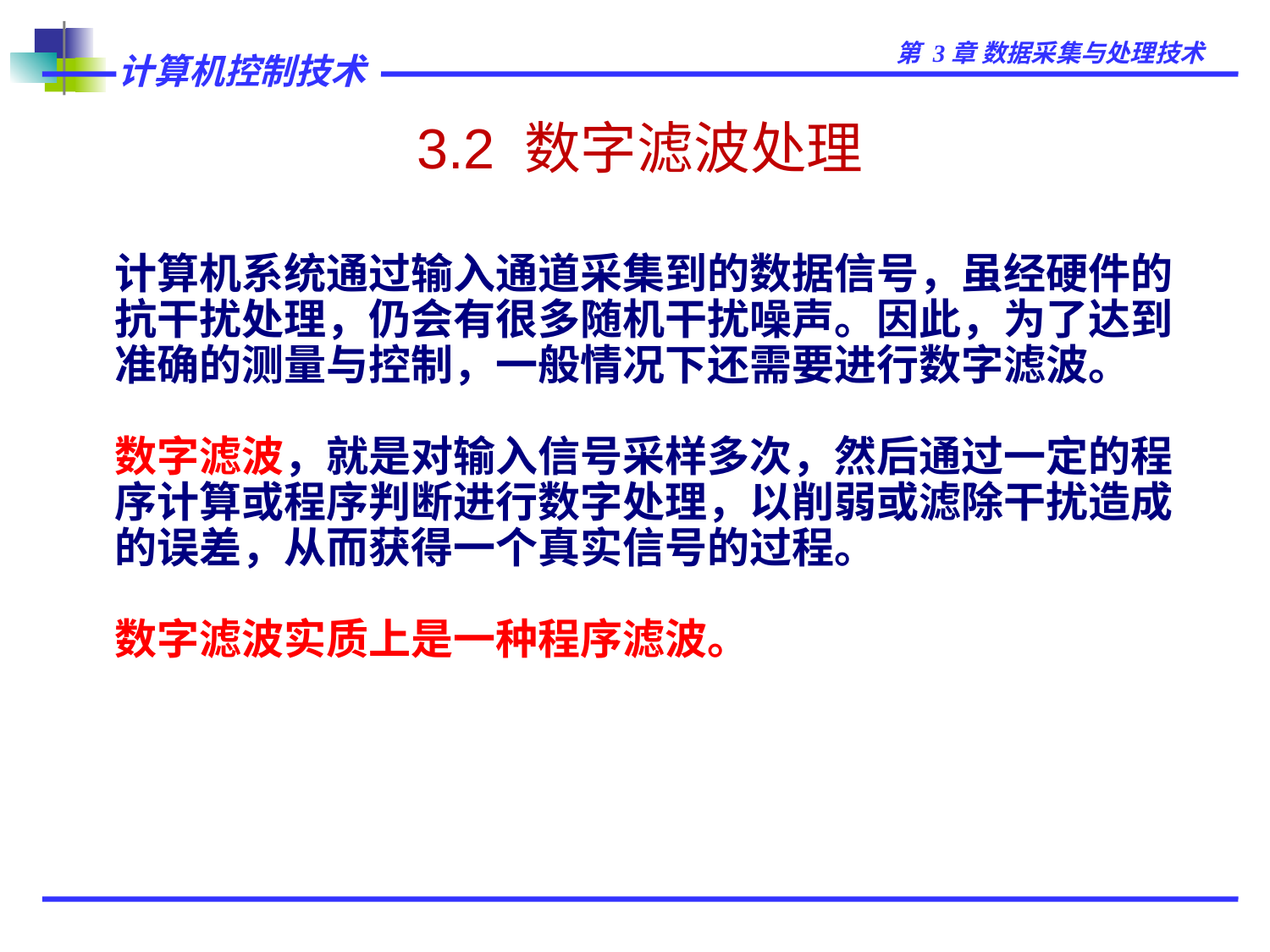

# 3.2 数字滤波处理
计算机系统通过输入通道采集到的数据信号，虽经硬件的抗干扰处理，仍会有很多随机干扰噪声。因此，为了达到准确的测量与控制，一般情况下还需要进行数字滤波。

数字滤波，就是对输入信号采样多次，然后通过一定的程序计算或程序判断进行数字处理，以削弱或滤除干扰造成的误差，从而获得一个真实信号的过程。

数字滤波实质上是一种程序滤波。